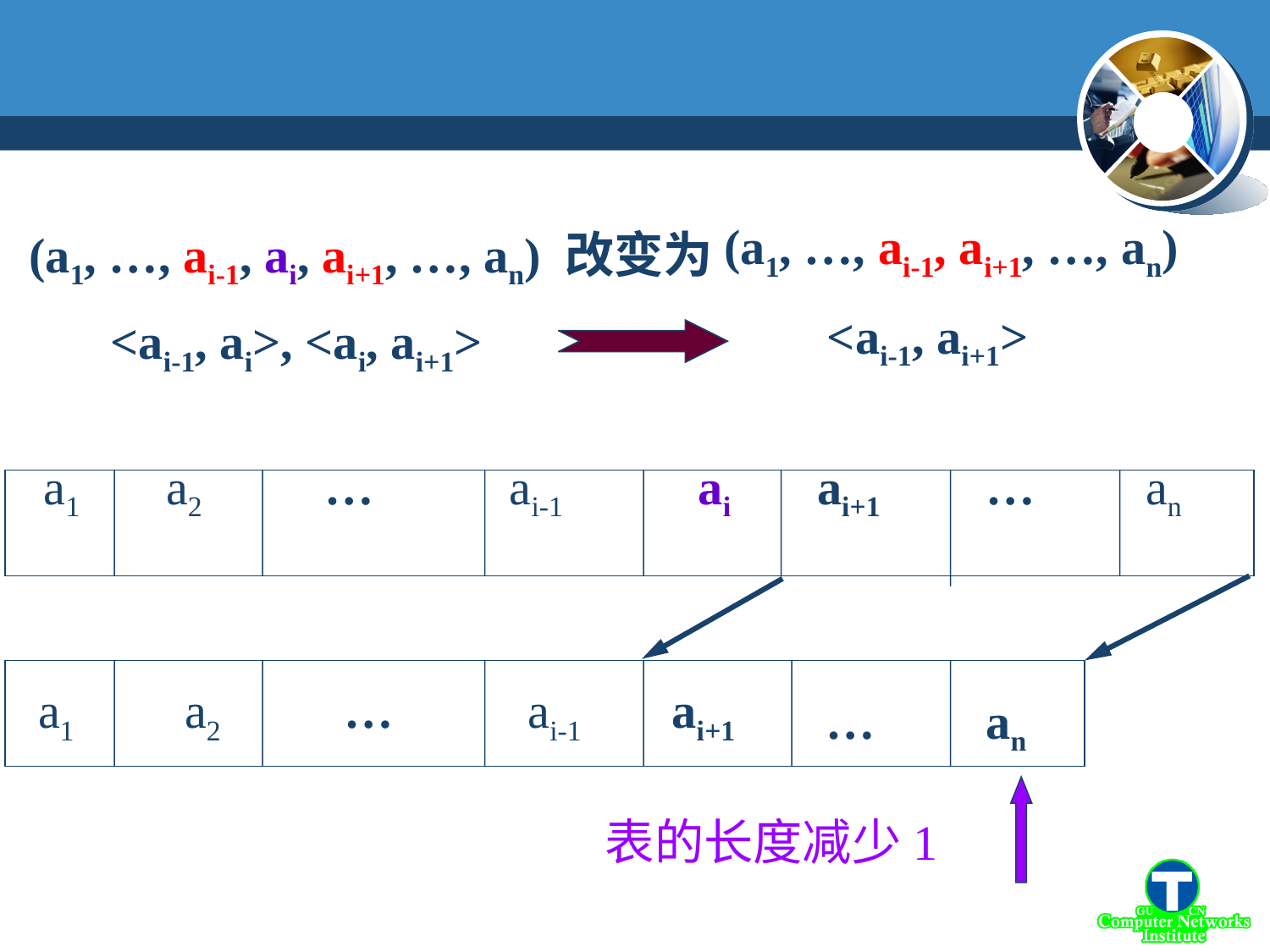

(a1, …, ai-1, ai, ai+1, …, an) 改变为
(a1, …, ai-1, ai+1, …, an)
<ai-1, ai+1>
<ai-1, ai>, <ai, ai+1>

 a1       a2          …           ai-1           ai       ai+1         …         an

a1         a2          …           ai-1
 ai+1
…
an

表的长度减少1